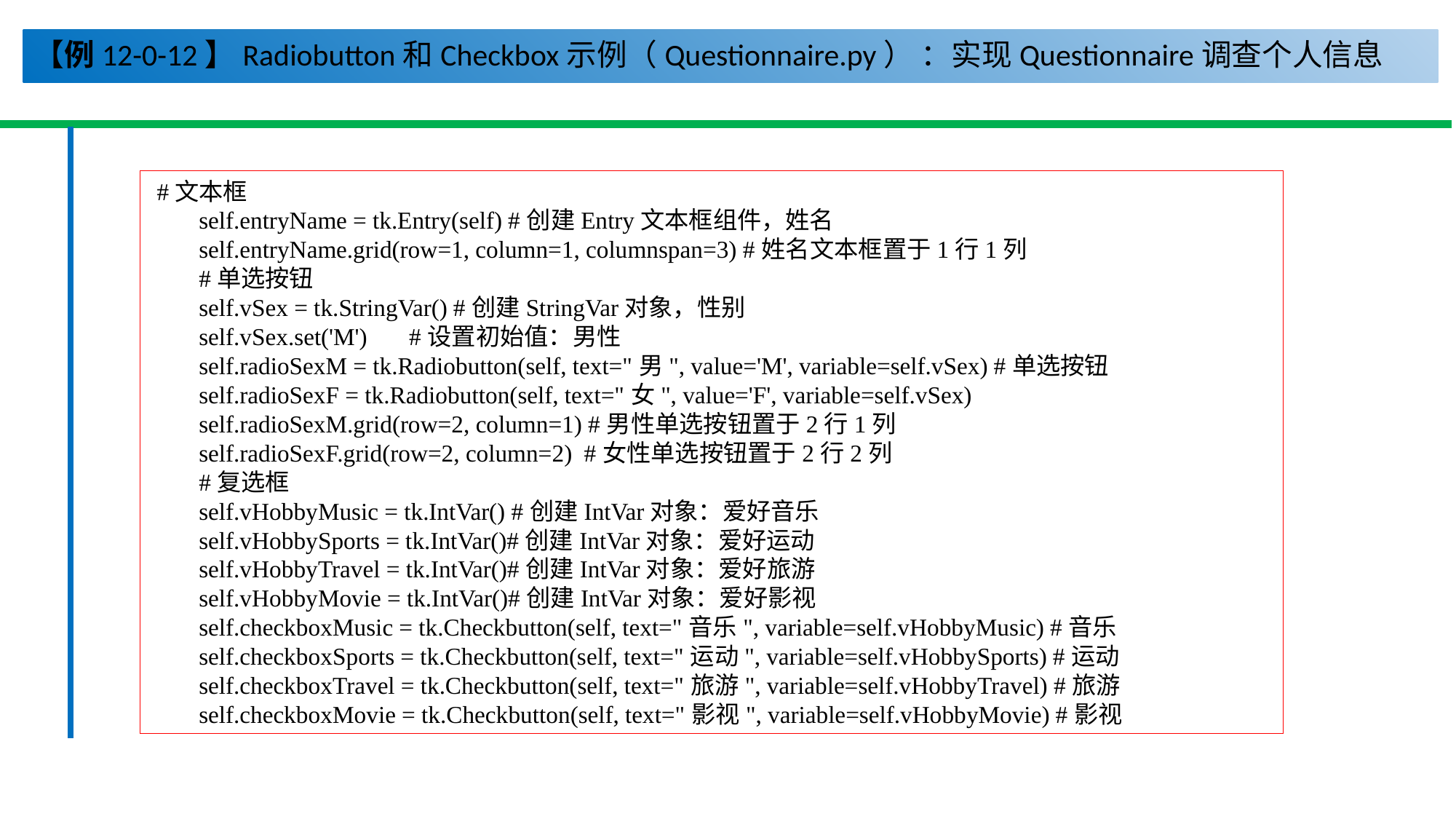

# 【例12-0-12】Radiobutton和Checkbox示例（Questionnaire.py） ：实现Questionnaire调查个人信息
 #文本框
        self.entryName = tk.Entry(self) #创建Entry文本框组件，姓名
        self.entryName.grid(row=1, column=1, columnspan=3) #姓名文本框置于1行1列
        #单选按钮
        self.vSex = tk.StringVar() #创建StringVar对象，性别
        self.vSex.set('M')       #设置初始值：男性
        self.radioSexM = tk.Radiobutton(self, text="男", value='M', variable=self.vSex) #单选按钮
        self.radioSexF = tk.Radiobutton(self, text="女", value='F', variable=self.vSex)
        self.radioSexM.grid(row=2, column=1) #男性单选按钮置于2行1列
        self.radioSexF.grid(row=2, column=2)  #女性单选按钮置于2行2列
        #复选框
        self.vHobbyMusic = tk.IntVar() #创建IntVar对象：爱好音乐
        self.vHobbySports = tk.IntVar()#创建IntVar对象：爱好运动
        self.vHobbyTravel = tk.IntVar()#创建IntVar对象：爱好旅游
        self.vHobbyMovie = tk.IntVar()#创建IntVar对象：爱好影视
        self.checkboxMusic = tk.Checkbutton(self, text="音乐", variable=self.vHobbyMusic) #音乐
        self.checkboxSports = tk.Checkbutton(self, text="运动", variable=self.vHobbySports) #运动
        self.checkboxTravel = tk.Checkbutton(self, text="旅游", variable=self.vHobbyTravel) #旅游
        self.checkboxMovie = tk.Checkbutton(self, text="影视", variable=self.vHobbyMovie) #影视